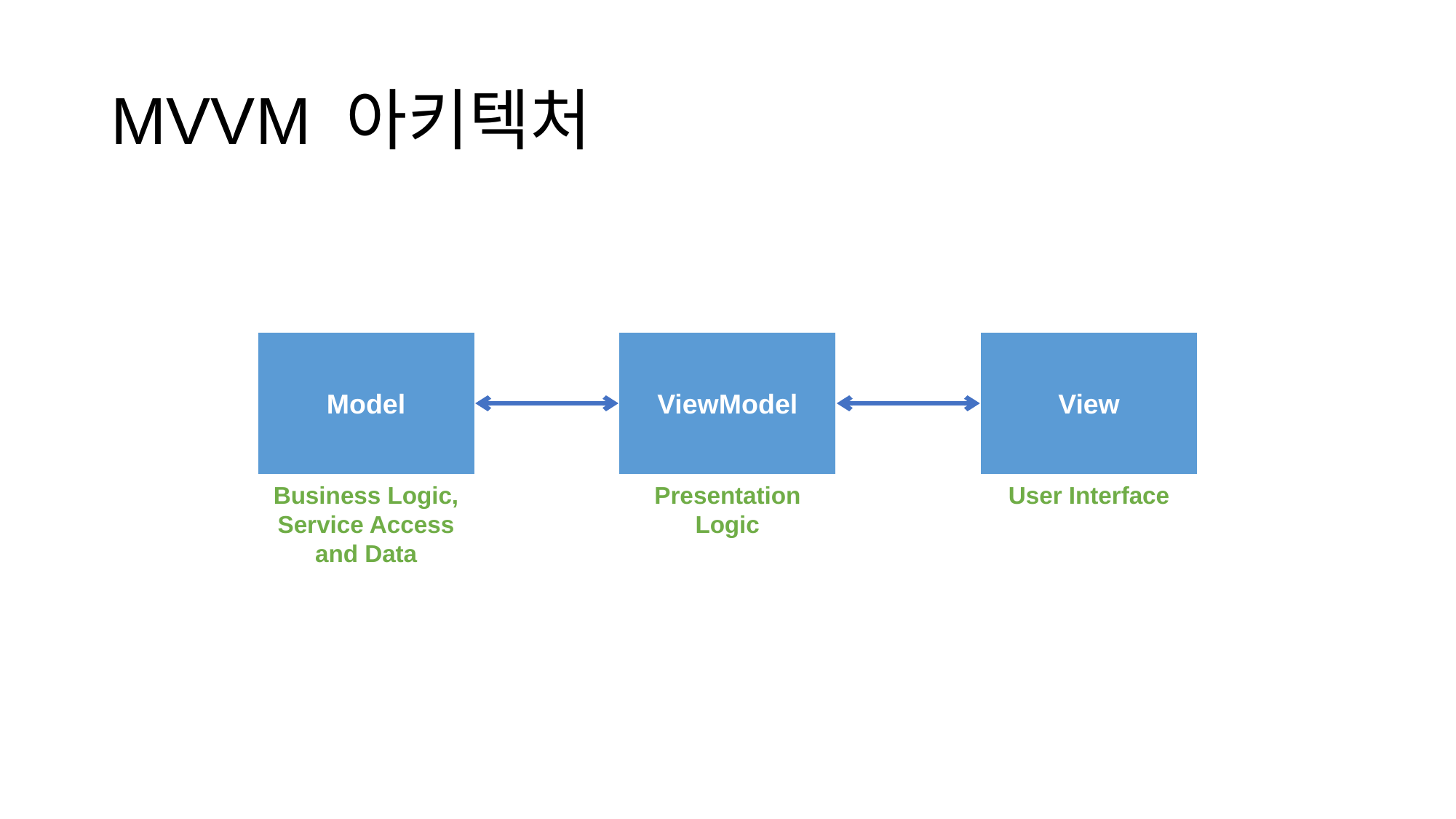

# MVVM 아키텍처
Model
ViewModel
View
Business Logic,
Service Access
and Data
Presentation Logic
User Interface